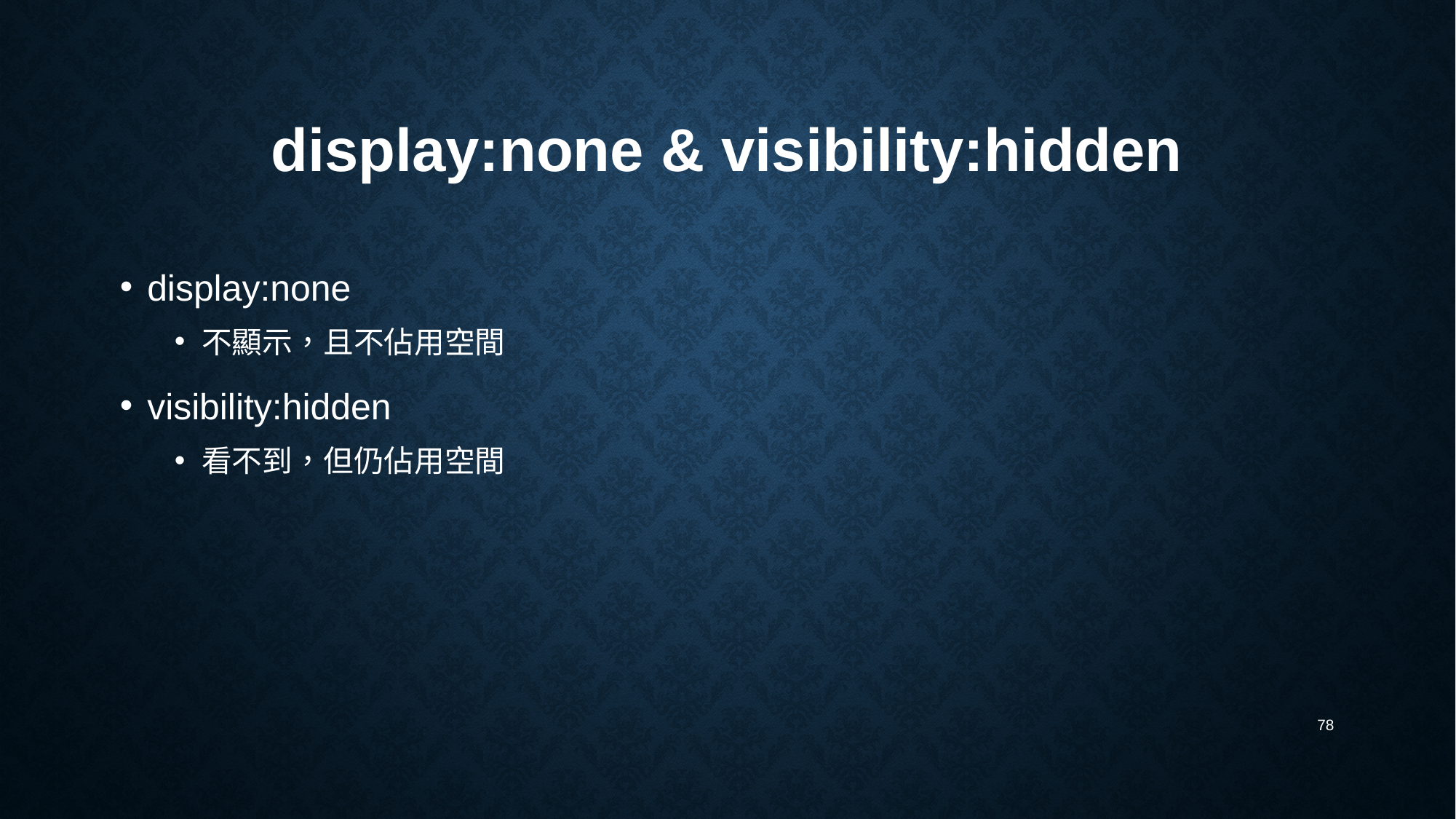

# display:none & visibility:hidden
display:none
不顯示，且不佔用空間
visibility:hidden
看不到，但仍佔用空間
78